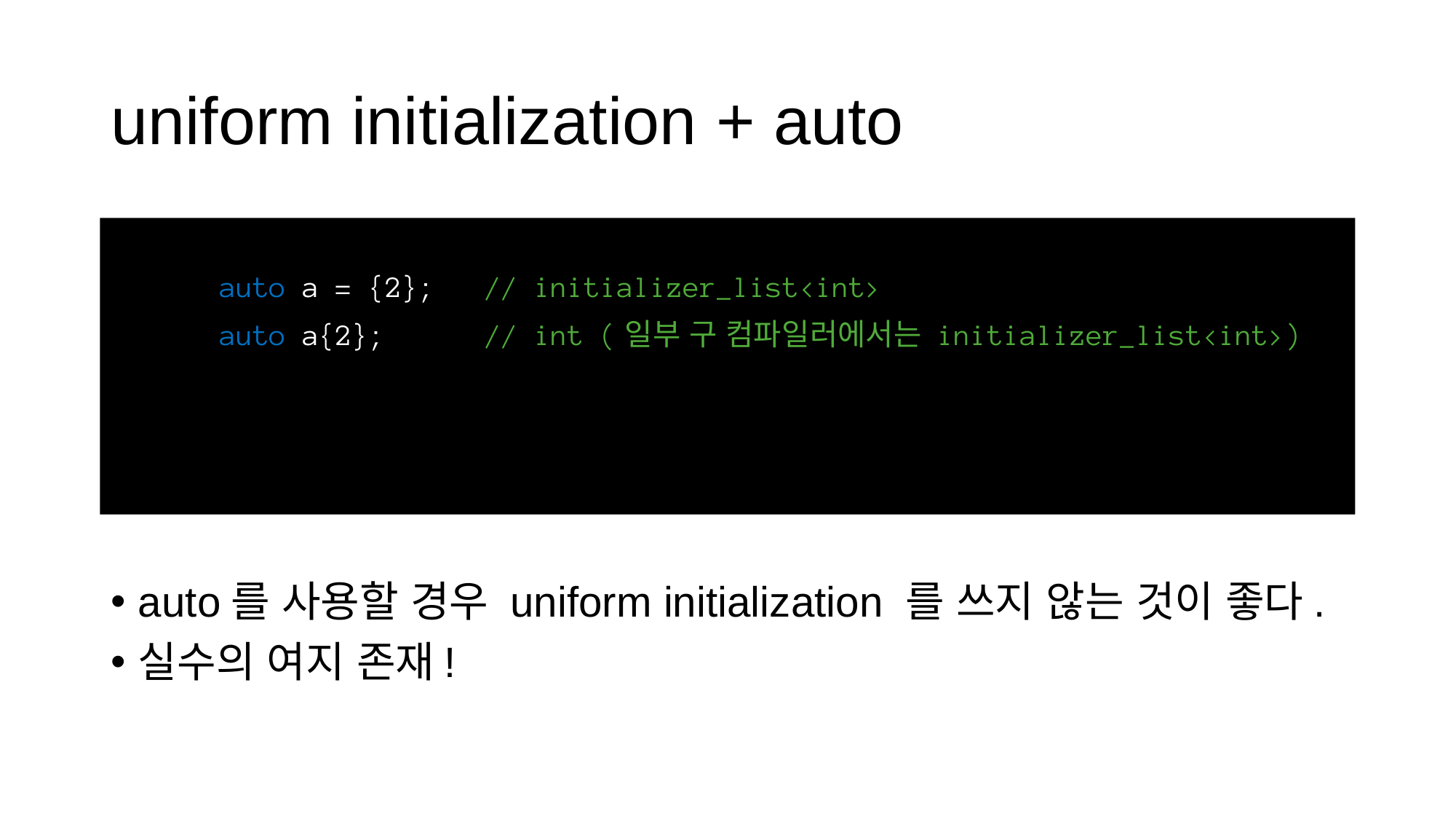

# uniform initialization + auto

	auto a = {2};   // initializer_list<int>
	auto a{2};      // int (일부 구 컴파일러에서는 initializer_list<int>)

auto를 사용할 경우 uniform initialization 를 쓰지 않는 것이 좋다.
실수의 여지 존재!